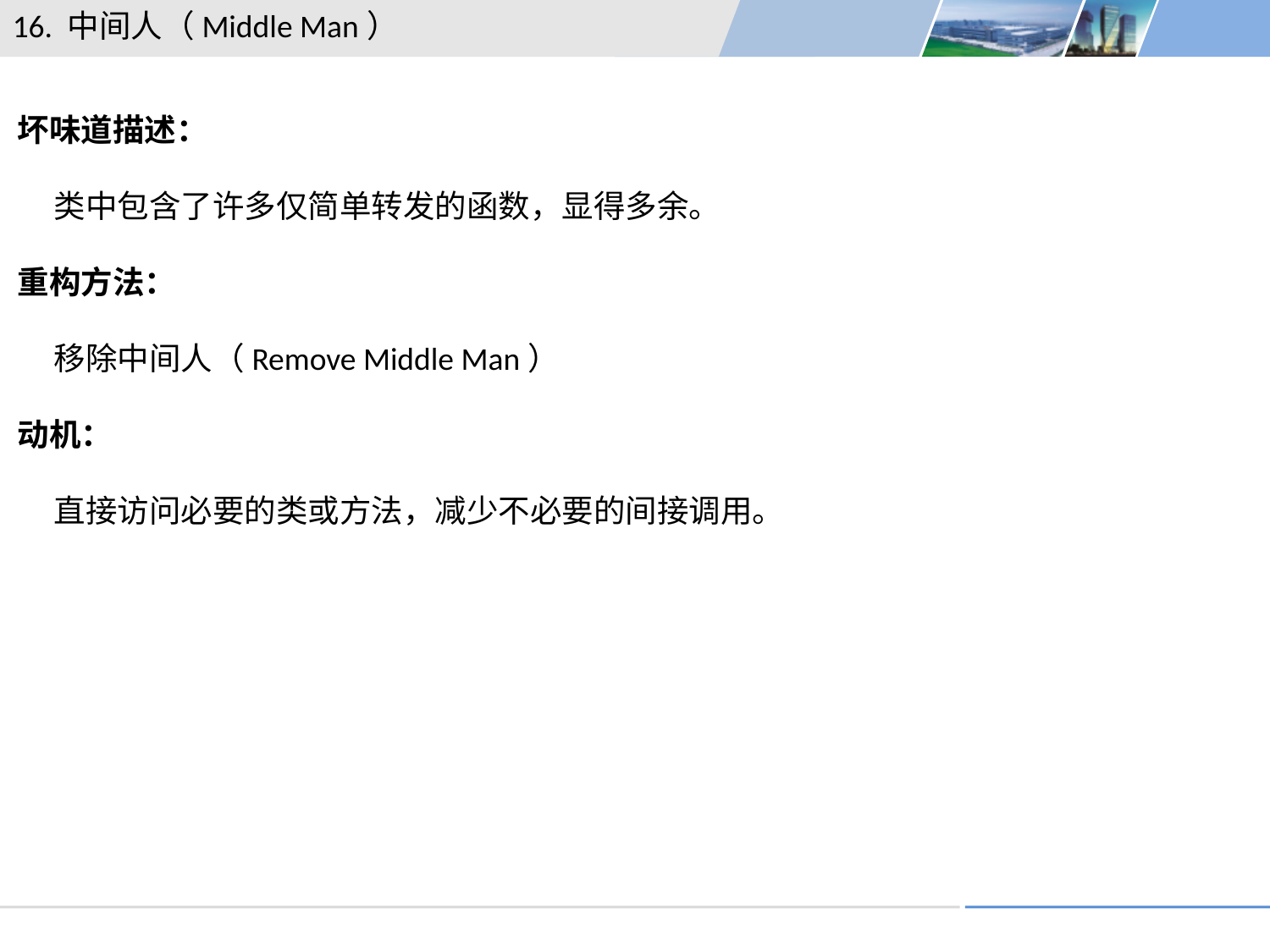

16. 中间人（Middle Man）
坏味道描述：

    类中包含了许多仅简单转发的函数，显得多余。

重构方法：

    移除中间人（Remove Middle Man）

动机：

    直接访问必要的类或方法，减少不必要的间接调用。